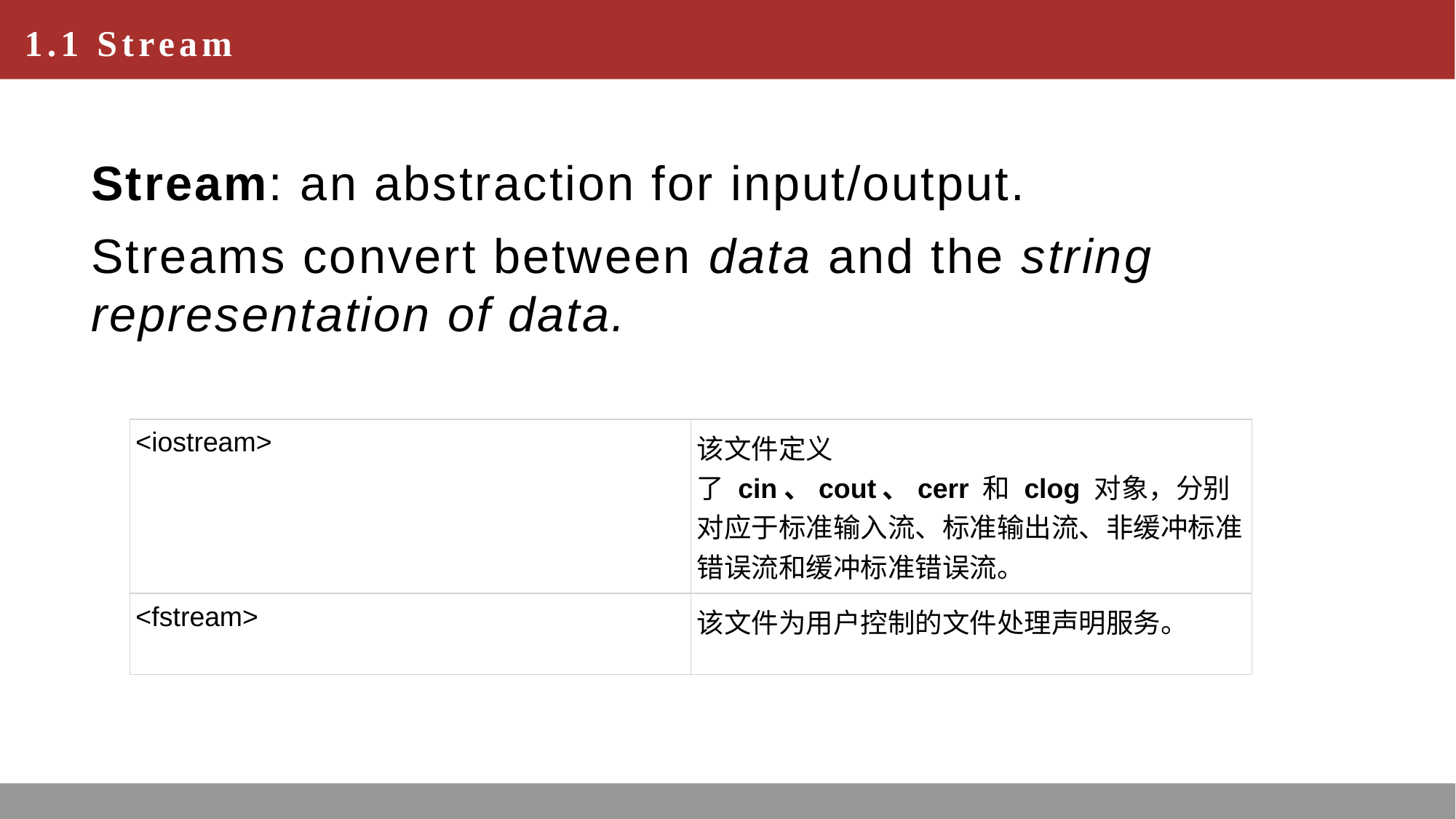

# 1.1 Stream
Stream: an abstraction for input/output.
Streams convert between data and the string representation of data.
| <iostream> | 该文件定义了 cin、cout、cerr 和 clog 对象，分别对应于标准输入流、标准输出流、非缓冲标准错误流和缓冲标准错误流。 |
| --- | --- |
| <fstream> | 该文件为用户控制的文件处理声明服务。 |
4